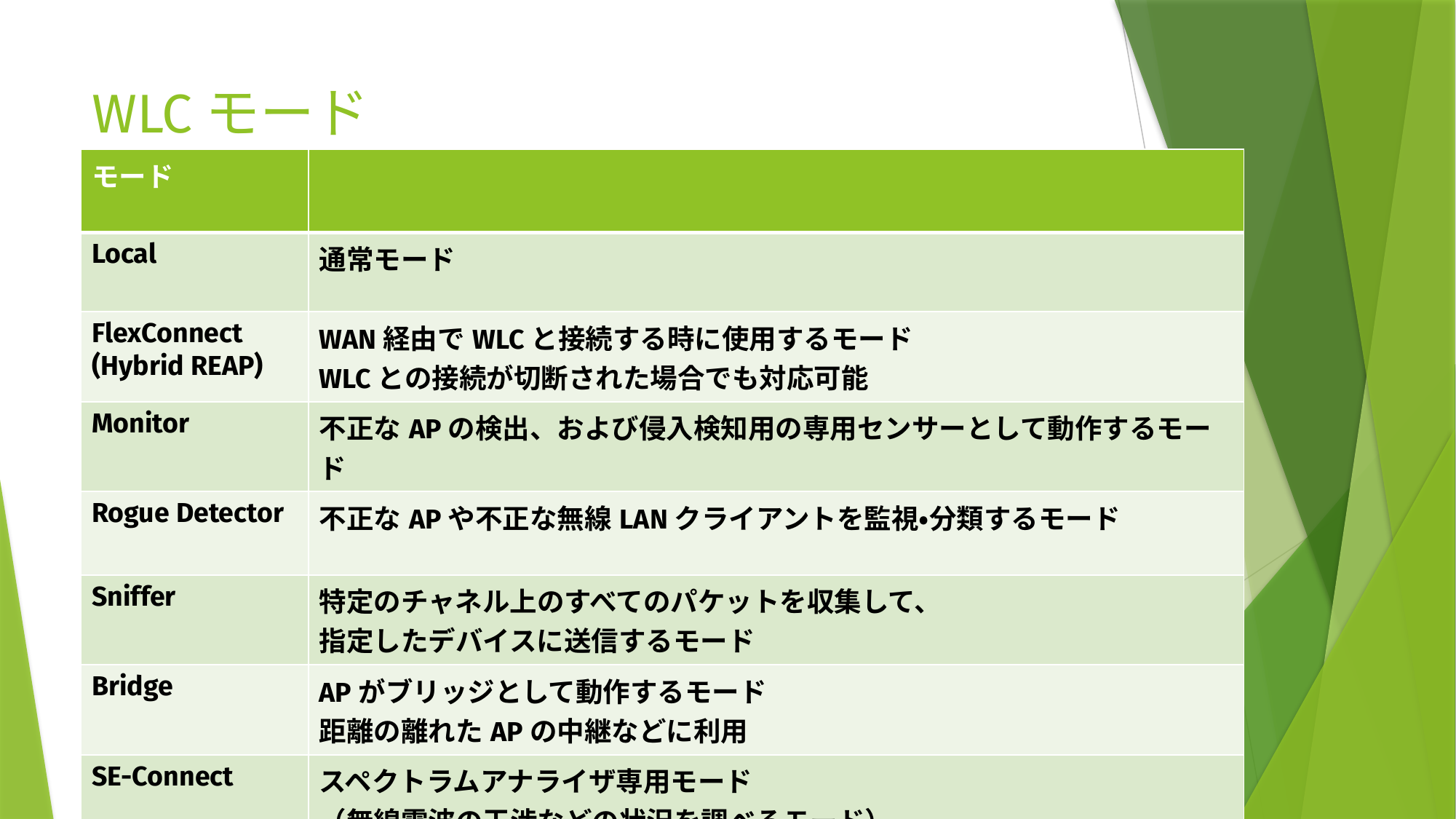

# WLCモード
| モード |  |
| --- | --- |
| Local | 通常モード |
| FlexConnect (Hybrid REAP) | WAN経由でWLCと接続する時に使用するモード WLCとの接続が切断された場合でも対応可能 |
| Monitor | 不正なAPの検出、および侵入検知用の専用センサーとして動作するモード |
| Rogue Detector | 不正なAPや不正な無線LANクライアントを監視・分類するモード |
| Sniffer | 特定のチャネル上のすべてのパケットを収集して、 指定したデバイスに送信するモード |
| Bridge | APがブリッジとして動作するモード 距離の離れたAPの中継などに利用 |
| SE-Connect | スペクトラムアナライザ専用モード （無線電波の干渉などの状況を調べるモード） |